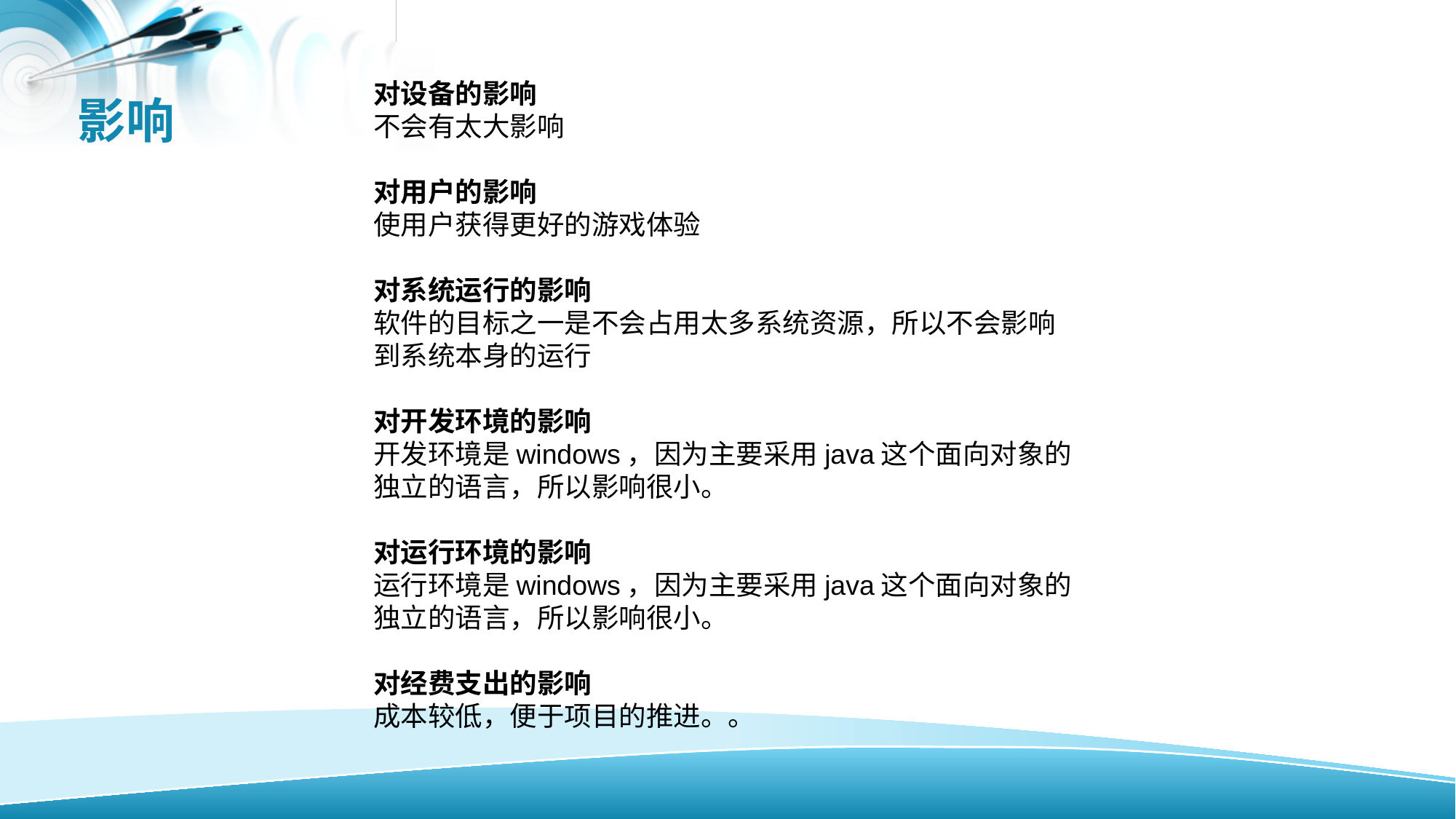

# 影响
对设备的影响
不会有太大影响

对用户的影响
使用户获得更好的游戏体验

对系统运行的影响
软件的目标之一是不会占用太多系统资源，所以不会影响到系统本身的运行

对开发环境的影响
开发环境是windows，因为主要采用java这个面向对象的独立的语言，所以影响很小。

对运行环境的影响
运行环境是windows，因为主要采用java这个面向对象的独立的语言，所以影响很小。

对经费支出的影响
成本较低，便于项目的推进。。